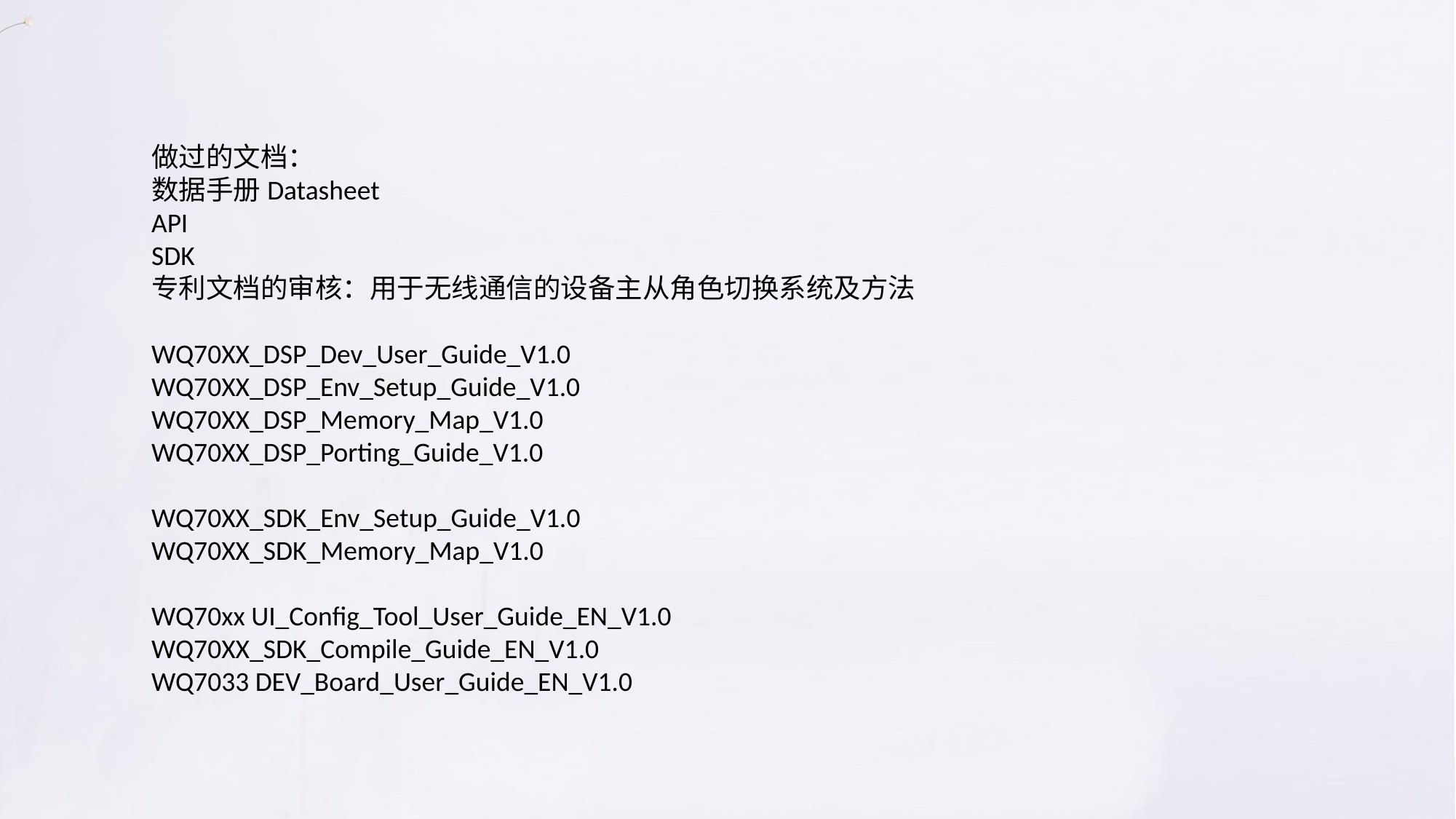

做过的文档：
数据手册Datasheet
API
SDK
专利文档的审核：用于无线通信的设备主从角色切换系统及方法

WQ70XX_DSP_Dev_User_Guide_V1.0
WQ70XX_DSP_Env_Setup_Guide_V1.0
WQ70XX_DSP_Memory_Map_V1.0
WQ70XX_DSP_Porting_Guide_V1.0

WQ70XX_SDK_Env_Setup_Guide_V1.0
WQ70XX_SDK_Memory_Map_V1.0

WQ70xx UI_Config_Tool_User_Guide_EN_V1.0
WQ70XX_SDK_Compile_Guide_EN_V1.0
WQ7033 DEV_Board_User_Guide_EN_V1.0